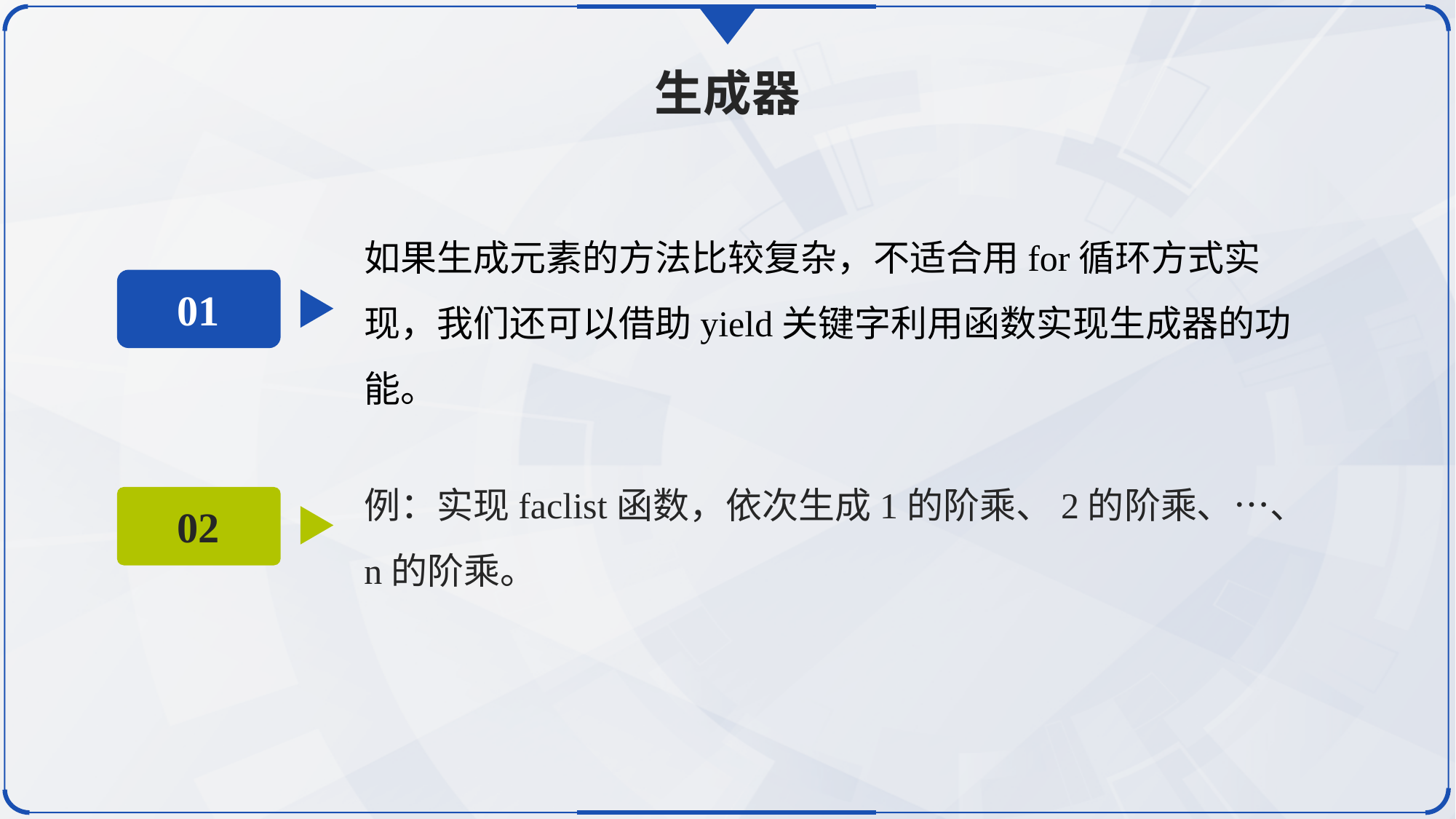

生成器
如果生成元素的方法比较复杂，不适合用for循环方式实现，我们还可以借助yield关键字利用函数实现生成器的功能。

01

例：实现faclist函数，依次生成1的阶乘、2的阶乘、…、n的阶乘。

02